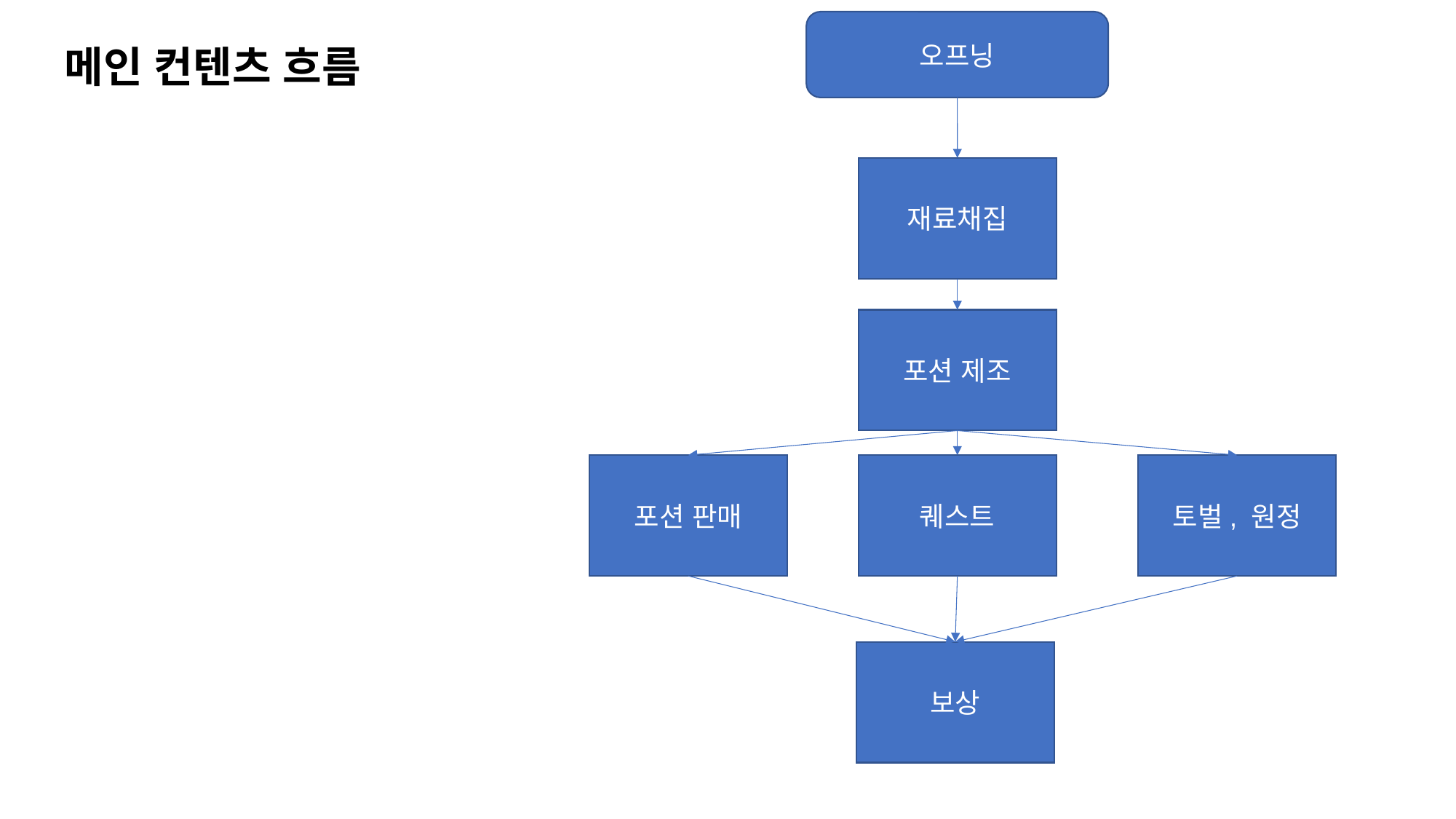

오프닝
메인 컨텐츠 흐름
재료채집
포션 제조
포션 판매
퀘스트
토벌, 원정
보상